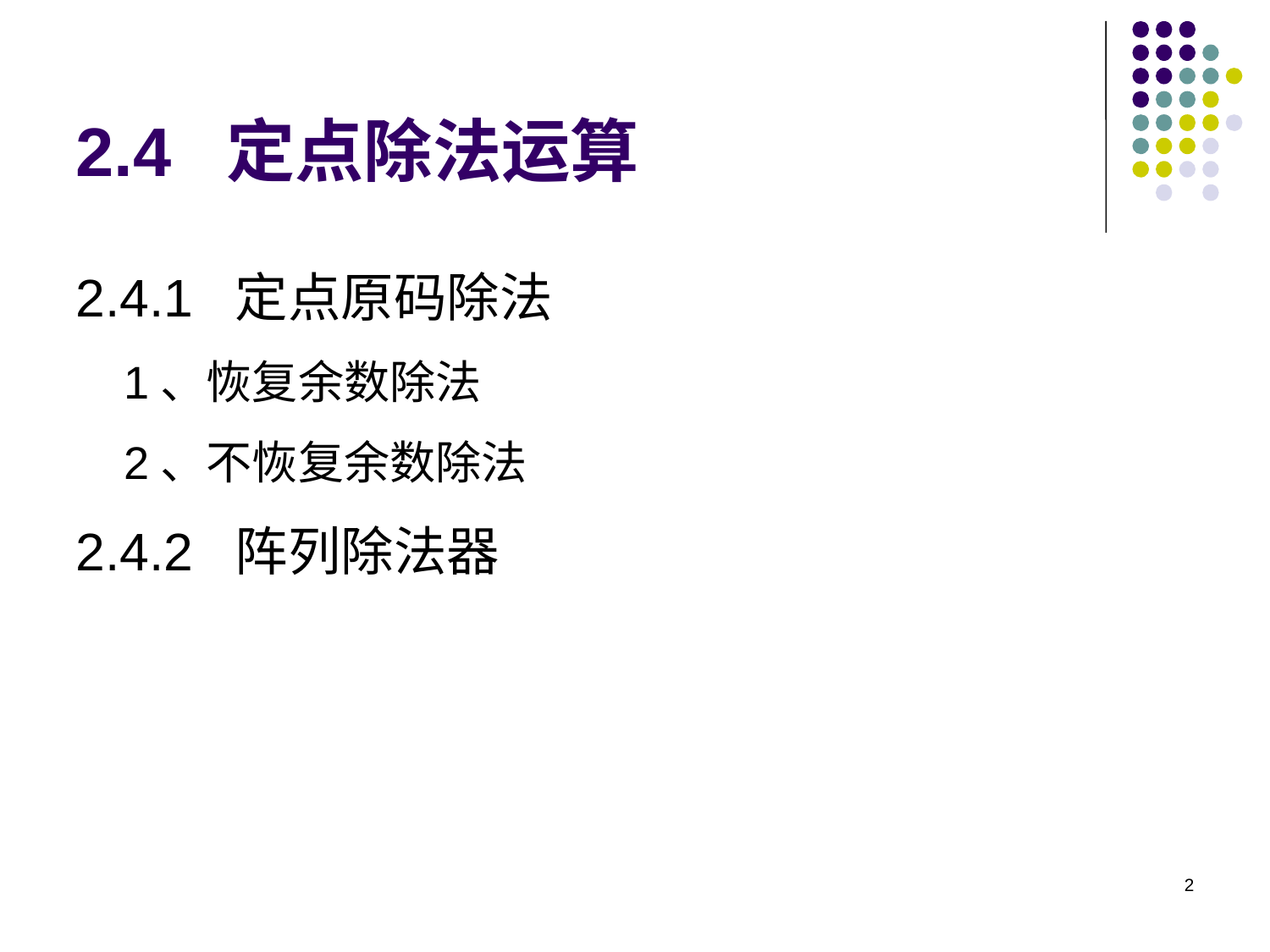

2.4  定点除法运算
2.4.1  定点原码除法
1、恢复余数除法
2、不恢复余数除法
2.4.2  阵列除法器

2